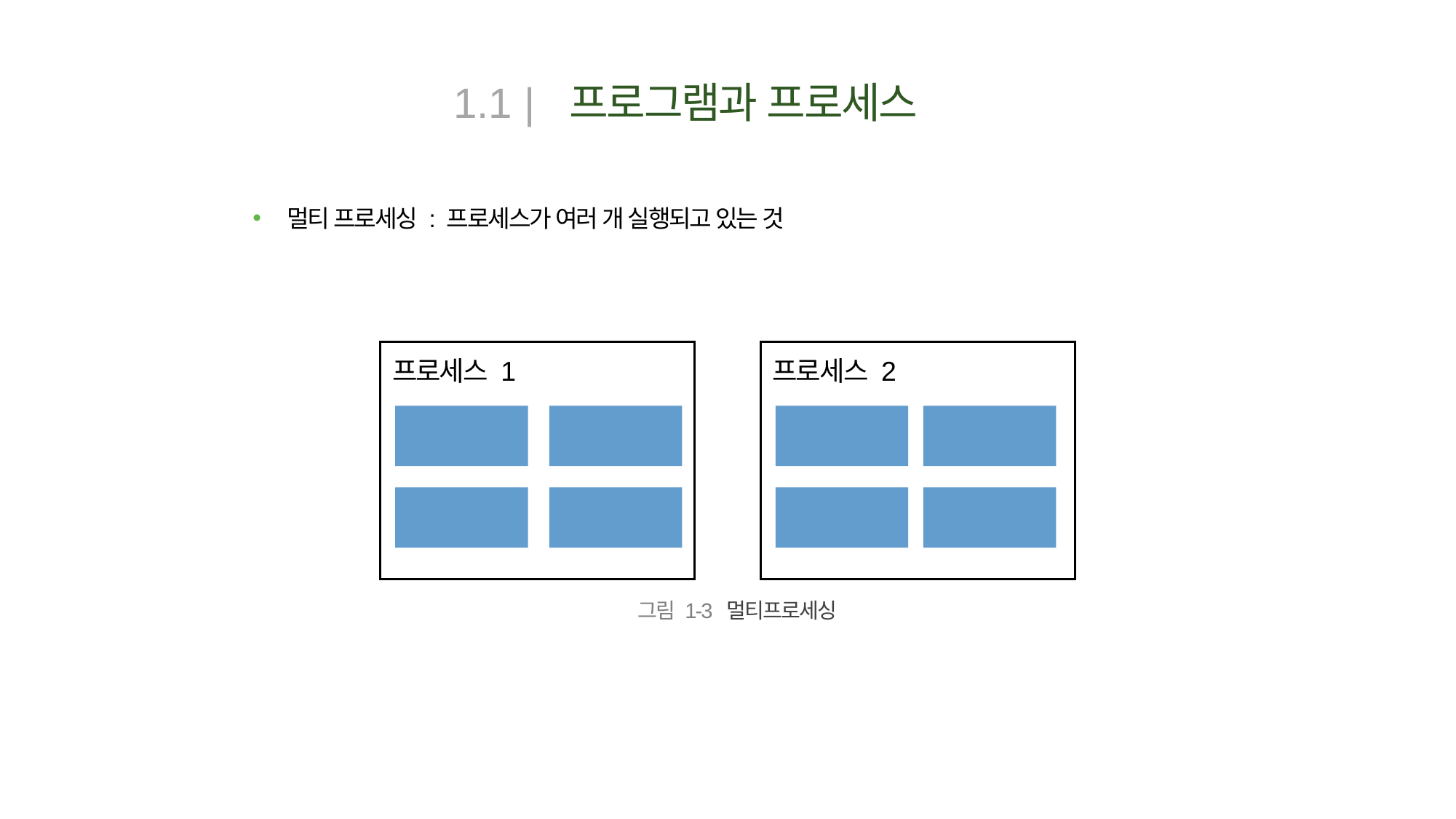

1.1 |  프로그램과 프로세스
멀티 프로세싱 : 프로세스가 여러 개 실행되고 있는 것

프로세스 1
코드
힙
데이터
스택

프로세스 2
코드
힙
데이터
스택
그림 1-3  멀티프로세싱